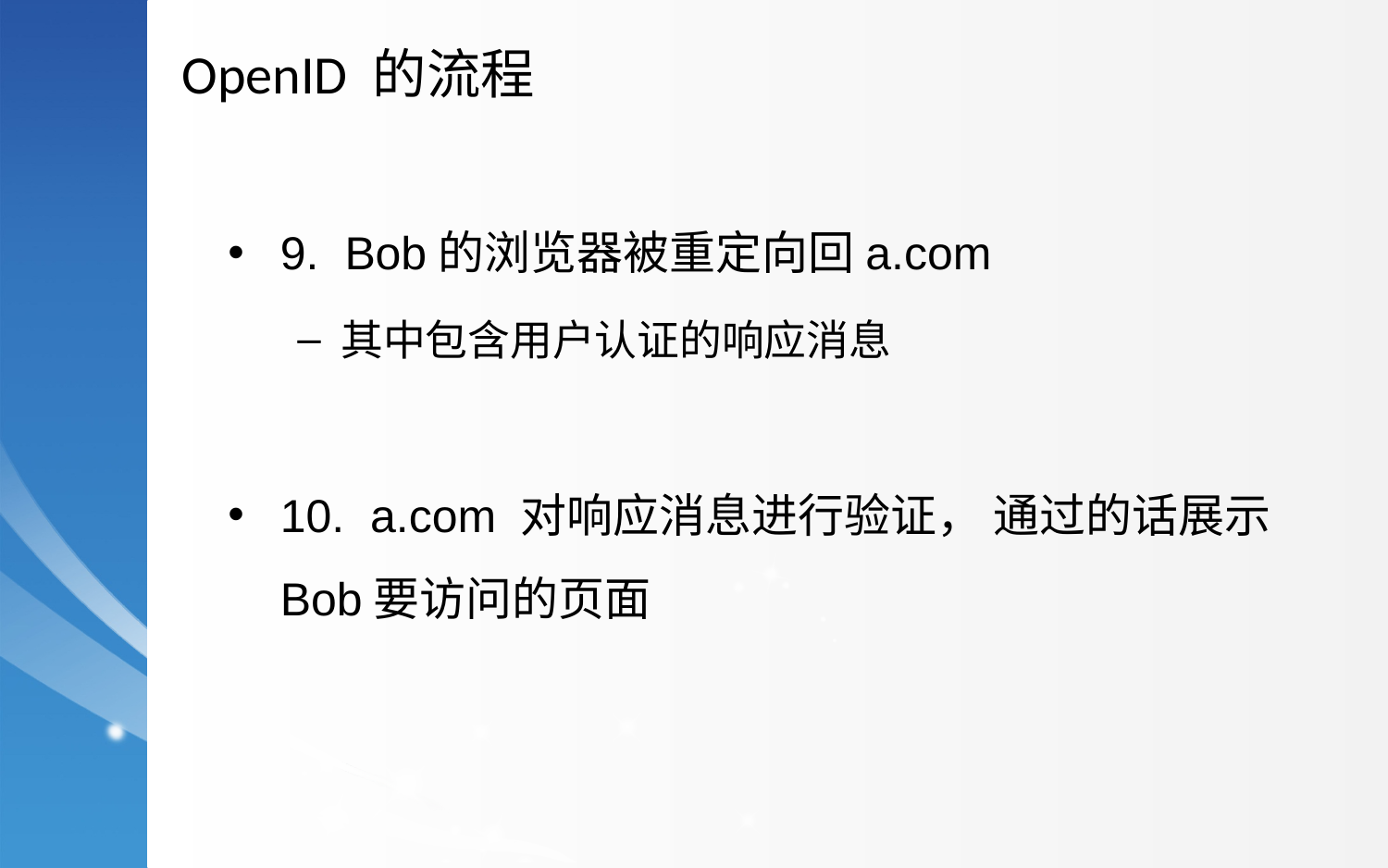

OpenID 的流程

9.  Bob的浏览器被重定向回a.com
其中包含用户认证的响应消息

10.  a.com 对响应消息进行验证， 通过的话展示Bob要访问的页面